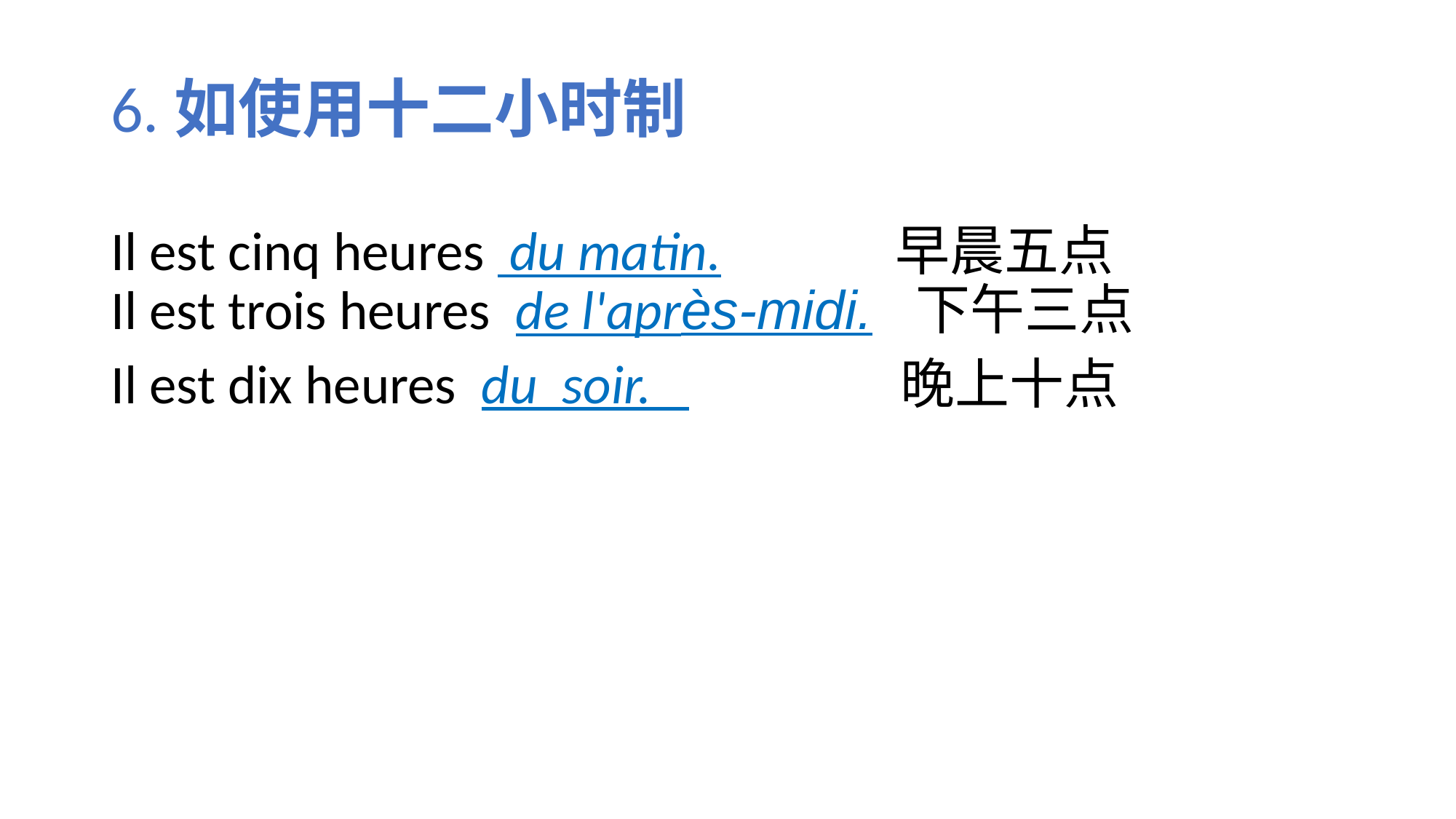

# 6.如使用十二小时制
Il est cinq heures  du matin.             早晨五点
Il est trois heures  de l'après-midi.  下午三点
Il est dix heures  du  soir.                   晚上十点